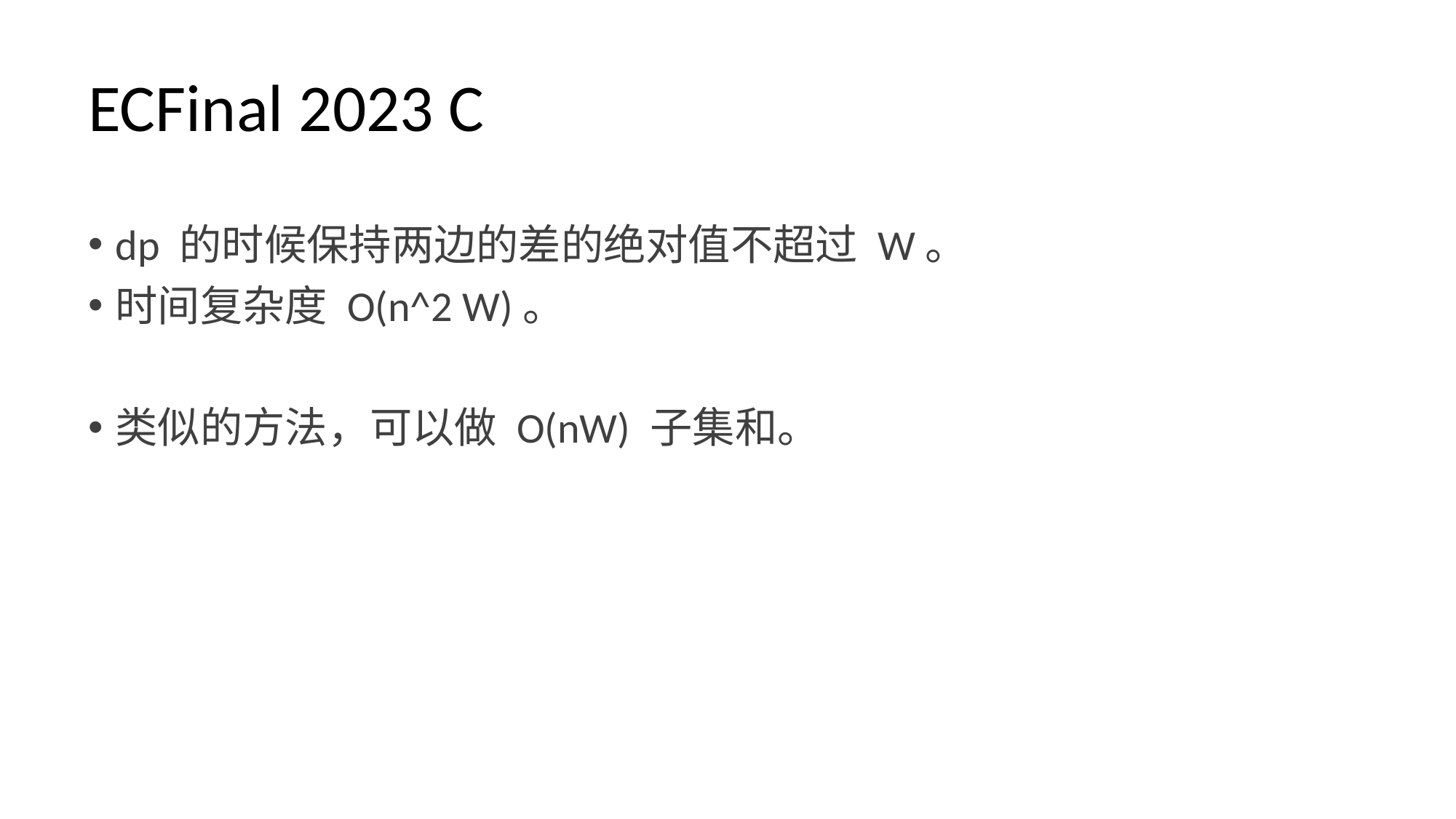

# ECFinal 2023 C
dp 的时候保持两边的差的绝对值不超过 W。
时间复杂度 O(n^2 W)。

类似的方法，可以做 O(nW) 子集和。